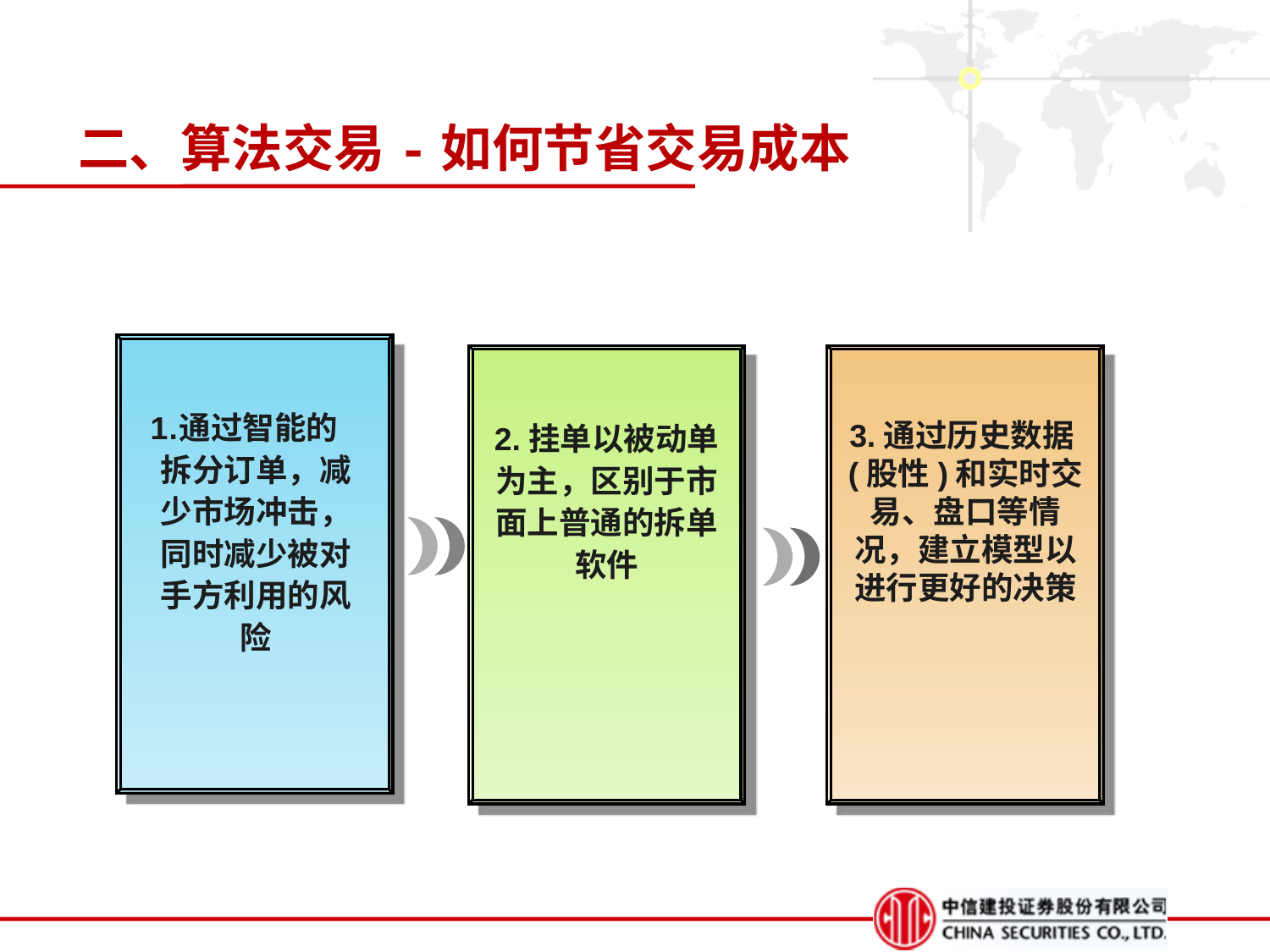

# 二、算法交易-如何节省交易成本

通过智能的拆分订单，减少市场冲击，同时减少被对手方利用的风险
2.挂单以被动单为主，区别于市面上普通的拆单软件
3.通过历史数据(股性)和实时交易、盘口等情况，建立模型以进行更好的决策